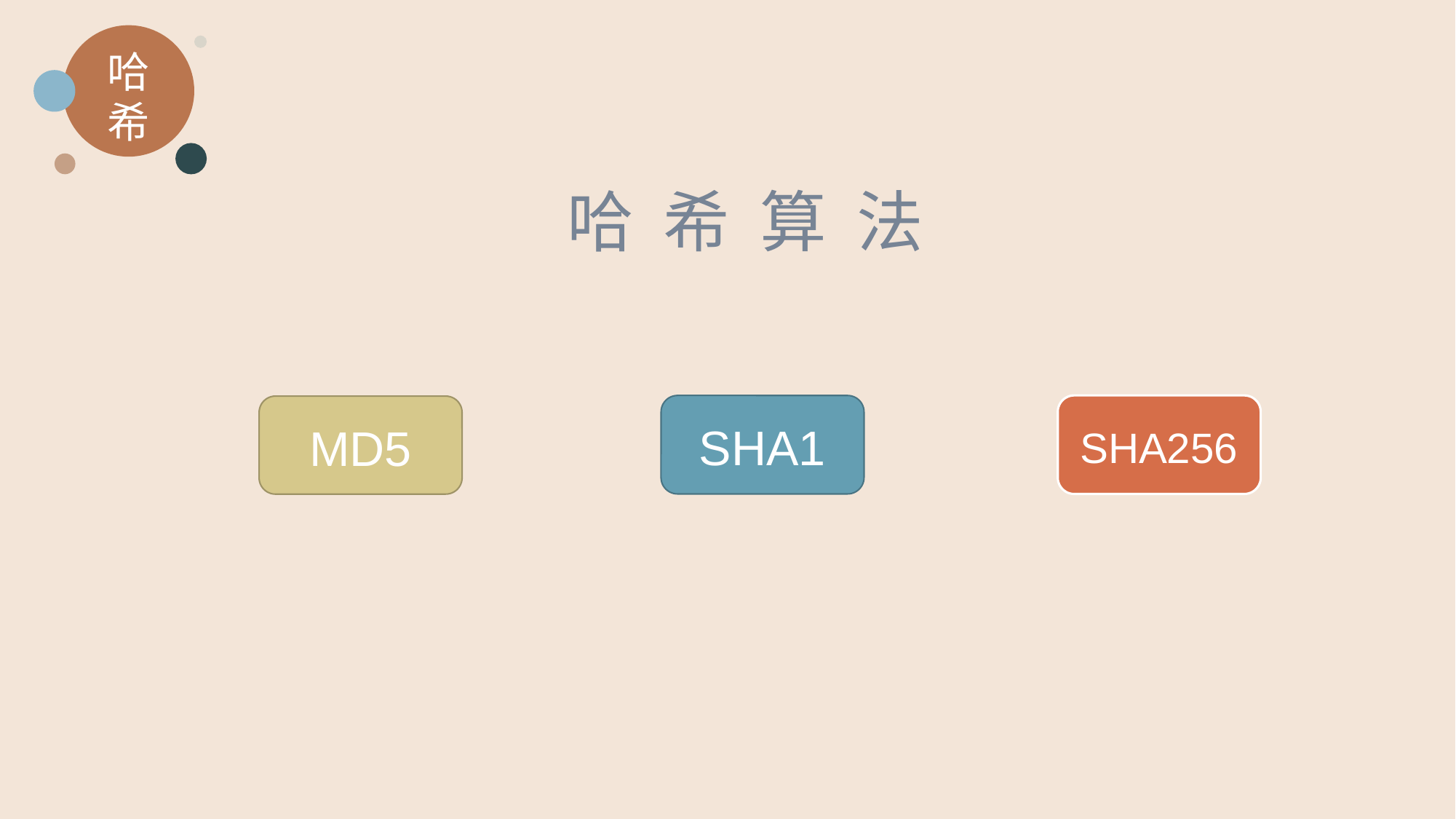

哈
希
   哈  希  算  法
SHA256
SHA1
MD5